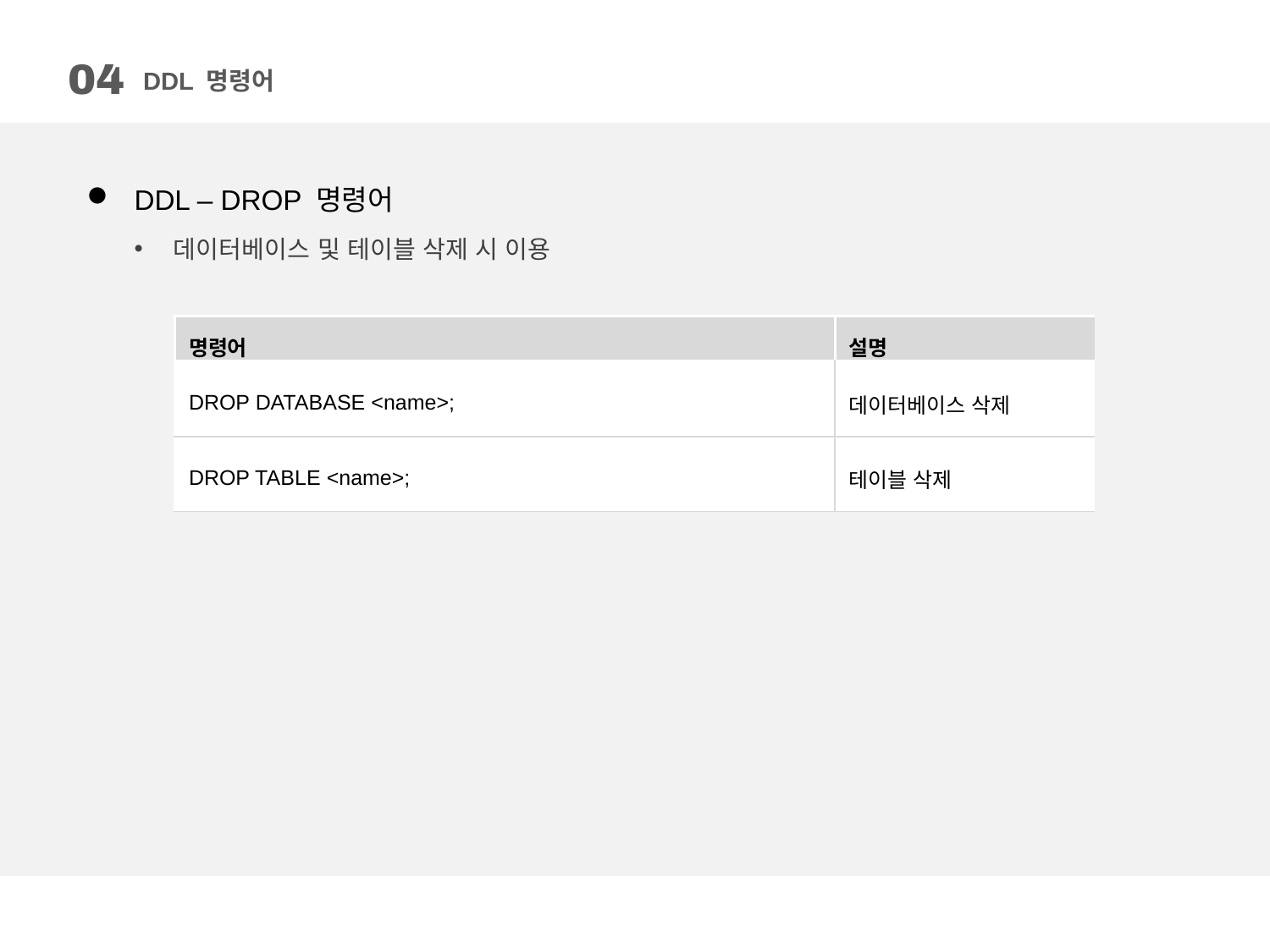

04
DDL 명령어
DDL – DROP 명령어
데이터베이스 및 테이블 삭제 시 이용
| 명령어 | 설명 |
| --- | --- |
| DROP DATABASE <name>; | 데이터베이스 삭제 |
| DROP TABLE <name>; | 테이블 삭제 |